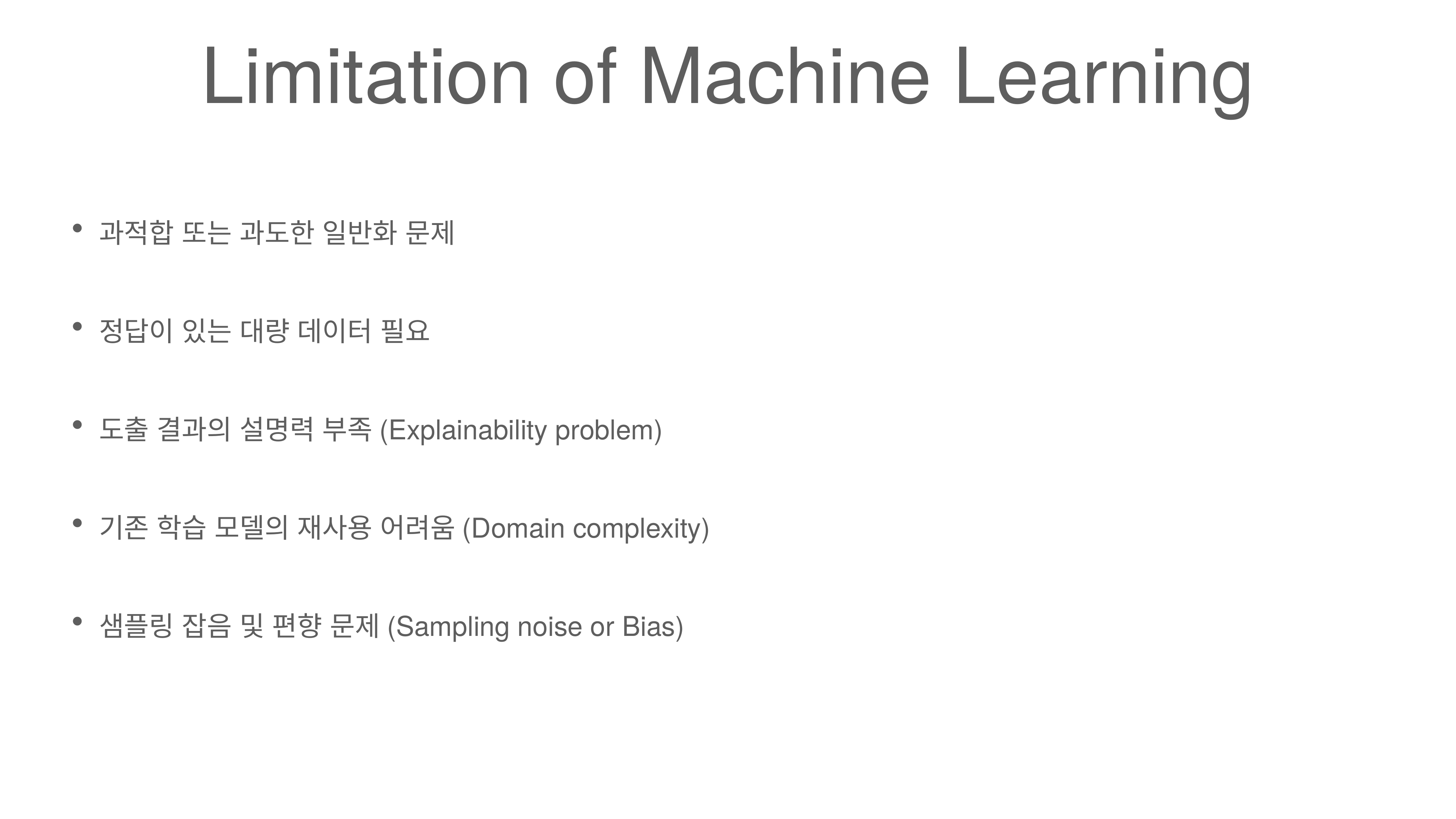

Limitation of Machine Learning
과적합 또는 과도한 일반화 문제

정답이 있는 대량 데이터 필요

도출 결과의 설명력 부족(Explainability problem)

기존 학습 모델의 재사용 어려움(Domain complexity)

샘플링 잡음 및 편향 문제(Sampling noise or Bias)